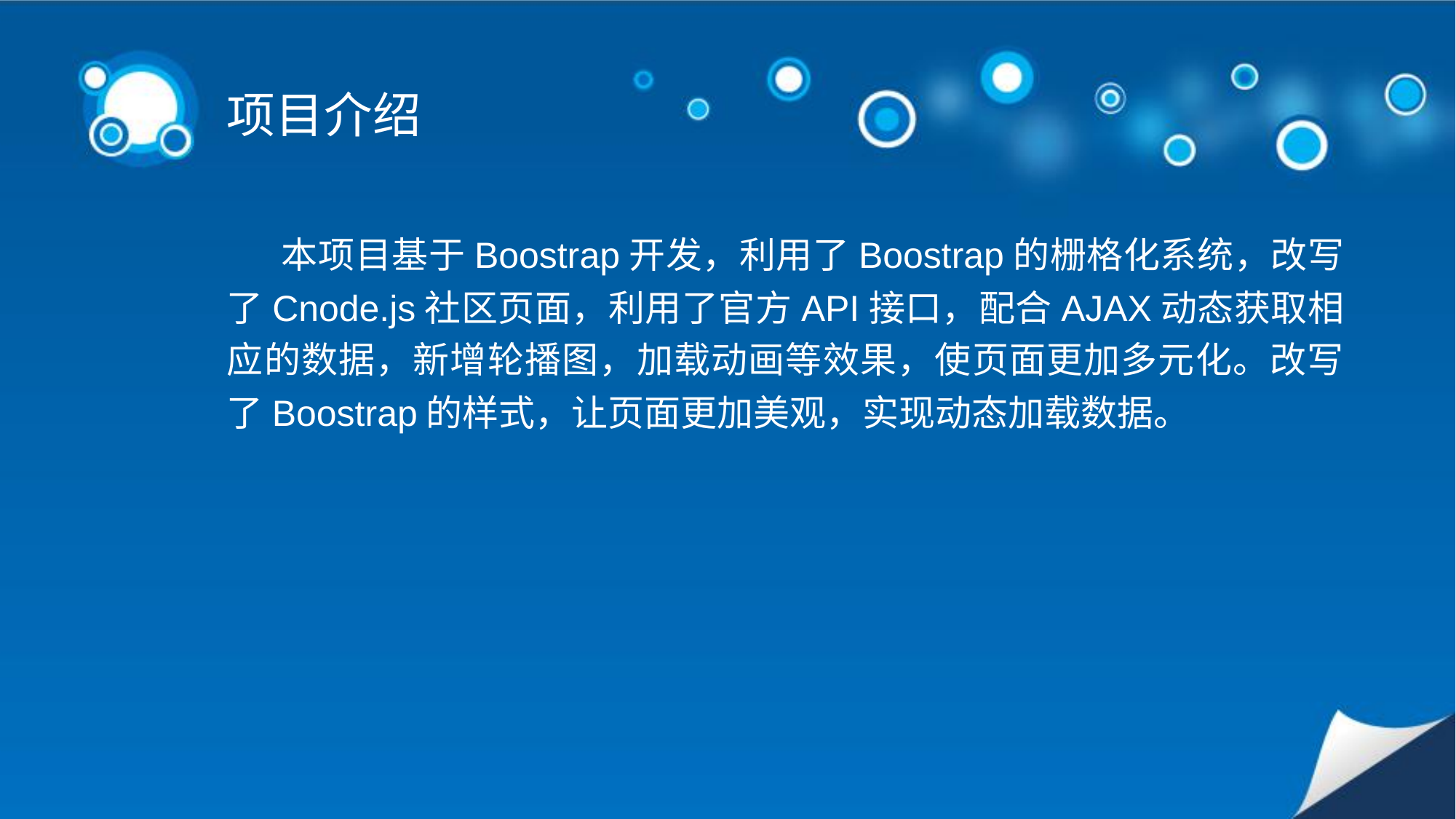

# 项目介绍
本项目基于Boostrap开发，利用了Boostrap的栅格化系统，改写了Cnode.js社区页面，利用了官方API接口，配合AJAX动态获取相应的数据，新增轮播图，加载动画等效果，使页面更加多元化。改写了Boostrap的样式，让页面更加美观，实现动态加载数据。